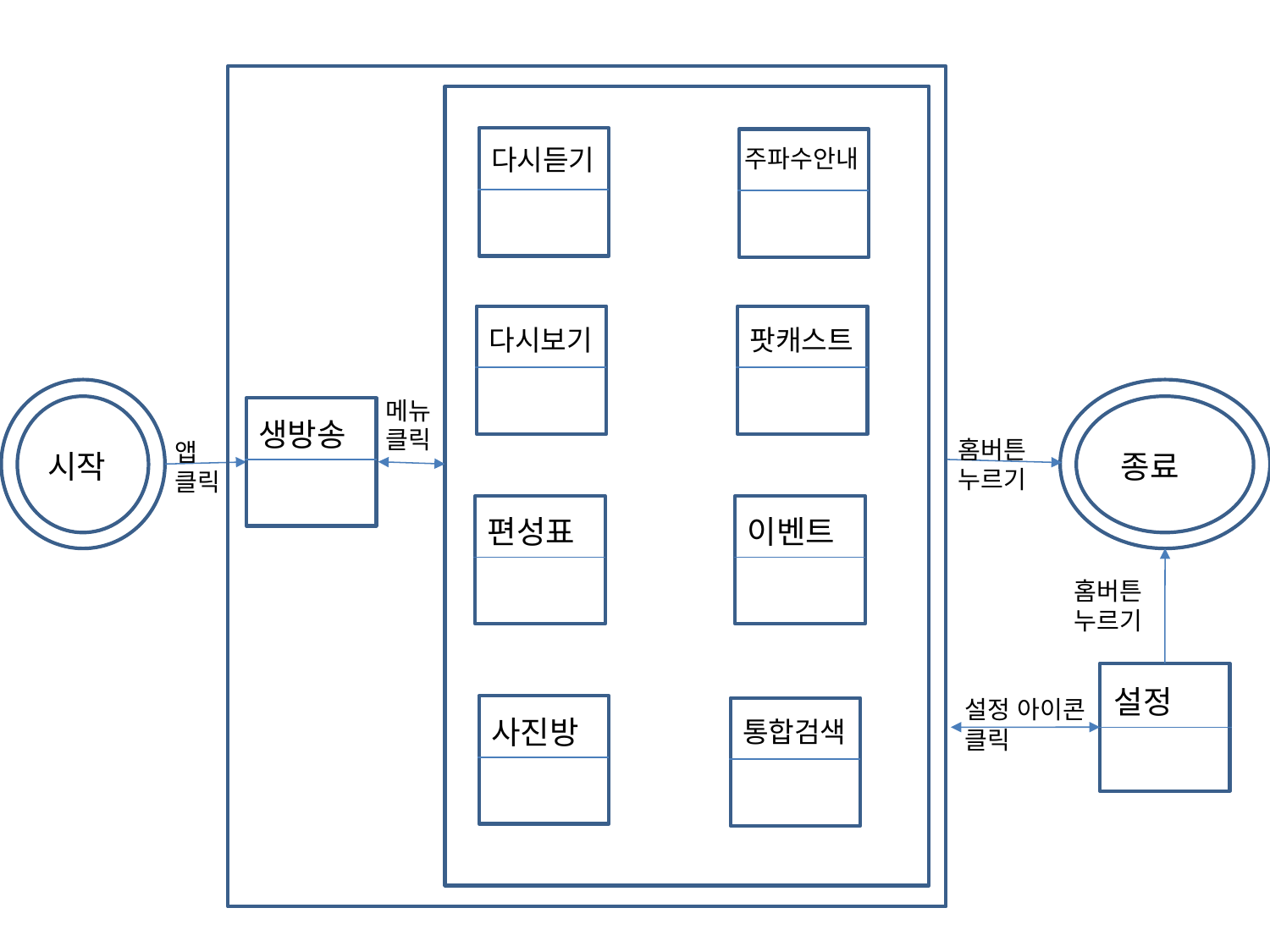

다시듣기
주파수안내

다시보기
팟캐스트

메뉴
클릭

생방송
홈버튼
누르기
앱
클릭
시작
종료

편성표
이벤트
홈버튼
누르기

설정
설정 아이콘
클릭

사진방
통합검색